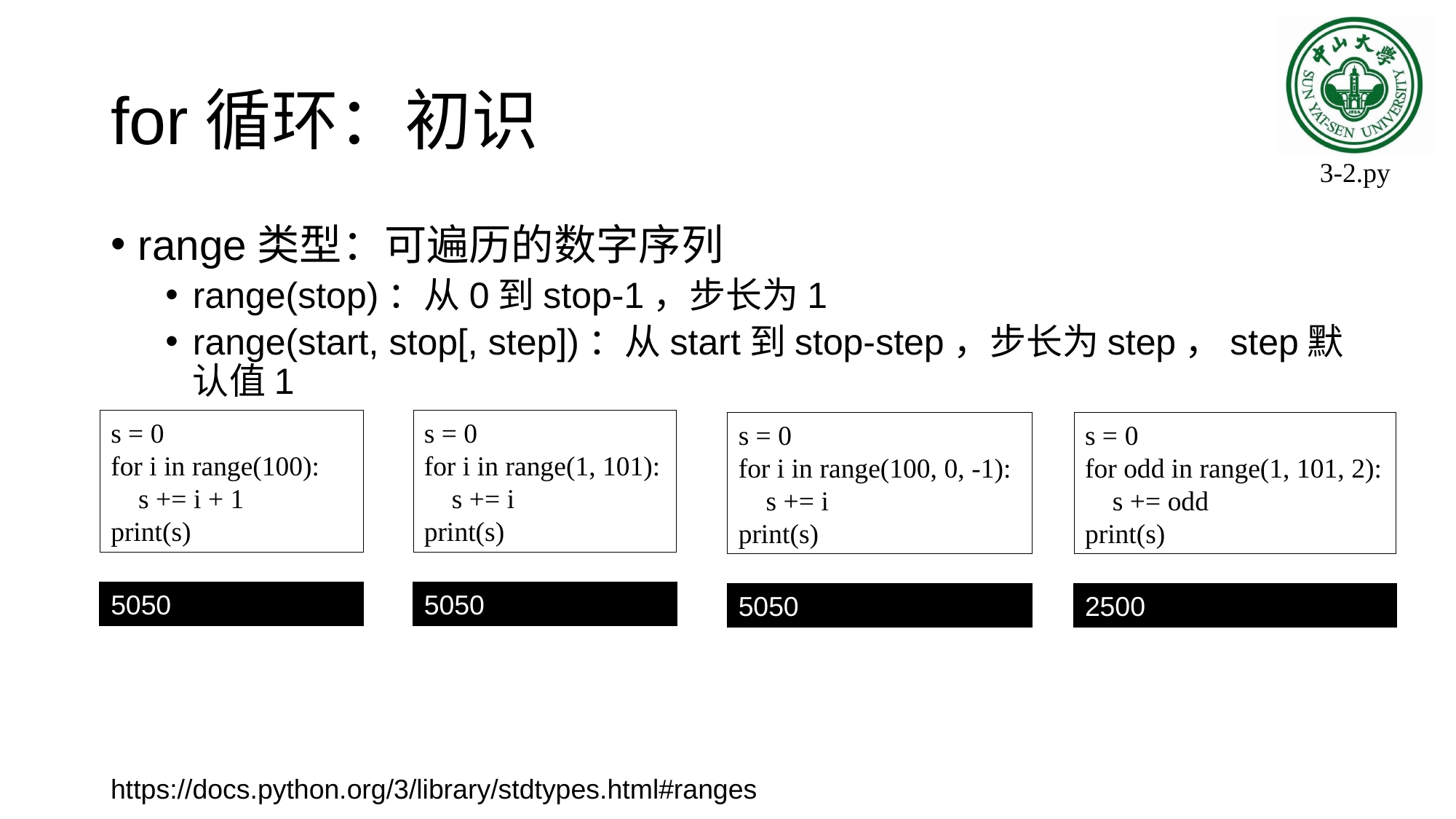

# for循环：初识
3-2.py
range类型：可遍历的数字序列
range(stop)：从0到stop-1，步长为1
range(start, stop[, step])：从start到stop-step，步长为step，step默认值1
s = 0
for i in range(100):
    s += i + 1
print(s)
s = 0
for i in range(1, 101):
    s += i
print(s)
s = 0
for i in range(100, 0, -1):
    s += i
print(s)
s = 0
for odd in range(1, 101, 2):
    s += odd
print(s)
5050
5050
5050
2500
https://docs.python.org/3/library/stdtypes.html#ranges